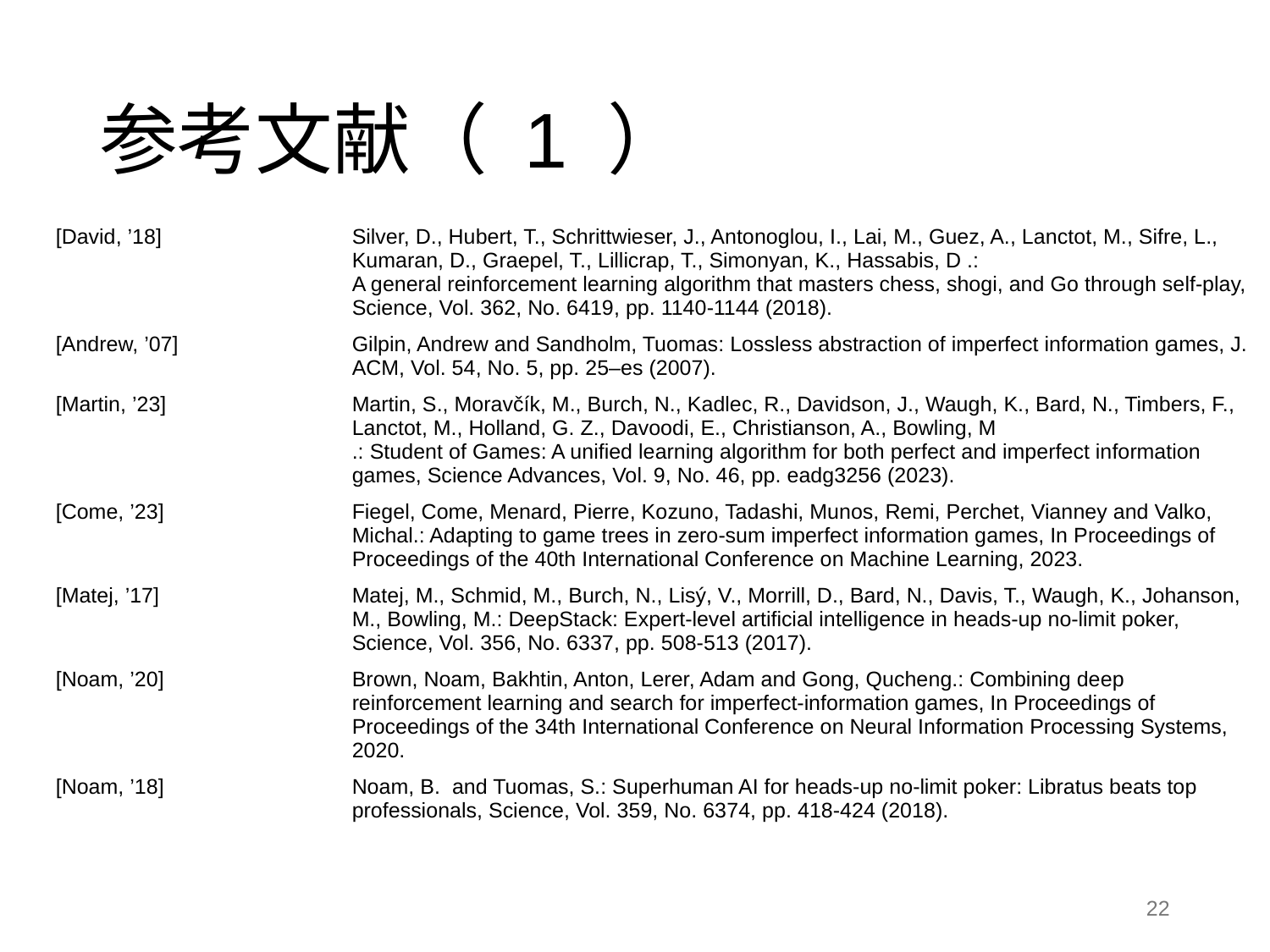

# 参考文献（ 1 ）
| [David, ’18] | Silver, D., Hubert, T., Schrittwieser, J., Antonoglou, I., Lai, M., Guez, A., Lanctot, M., Sifre, L., Kumaran, D., Graepel, T., Lillicrap, T., Simonyan, K., Hassabis, D .: A general reinforcement learning algorithm that masters chess, shogi, and Go through self-play, Science, Vol. 362, No. 6419, pp. 1140-1144 (2018). |
| --- | --- |
| [Andrew, ’07] | Gilpin, Andrew and Sandholm, Tuomas: Lossless abstraction of imperfect information games, J. ACM, Vol. 54, No. 5, pp. 25–es (2007). |
| [Martin, ’23] | Martin, S., Moravčík, M., Burch, N., Kadlec, R., Davidson, J., Waugh, K., Bard, N., Timbers, F., Lanctot, M., Holland, G. Z., Davoodi, E., Christianson, A., Bowling, M .: Student of Games: A unified learning algorithm for both perfect and imperfect information games, Science Advances, Vol. 9, No. 46, pp. eadg3256 (2023). |
| [Come, ’23] | Fiegel, Come, Menard, Pierre, Kozuno, Tadashi, Munos, Remi, Perchet, Vianney and Valko, Michal.: Adapting to game trees in zero-sum imperfect information games, In Proceedings of Proceedings of the 40th International Conference on Machine Learning, 2023. |
| [Matej, ’17] | Matej, M., Schmid, M., Burch, N., Lisý, V., Morrill, D., Bard, N., Davis, T., Waugh, K., Johanson, M., Bowling, M.: DeepStack: Expert-level artificial intelligence in heads-up no-limit poker, Science, Vol. 356, No. 6337, pp. 508-513 (2017). |
| [Noam, ’20] | Brown, Noam, Bakhtin, Anton, Lerer, Adam and Gong, Qucheng.: Combining deep reinforcement learning and search for imperfect-information games, In Proceedings of Proceedings of the 34th International Conference on Neural Information Processing Systems, 2020. |
| [Noam, ’18] | Noam, B.  and Tuomas, S.: Superhuman AI for heads-up no-limit poker: Libratus beats top professionals, Science, Vol. 359, No. 6374, pp. 418-424 (2018). |
22